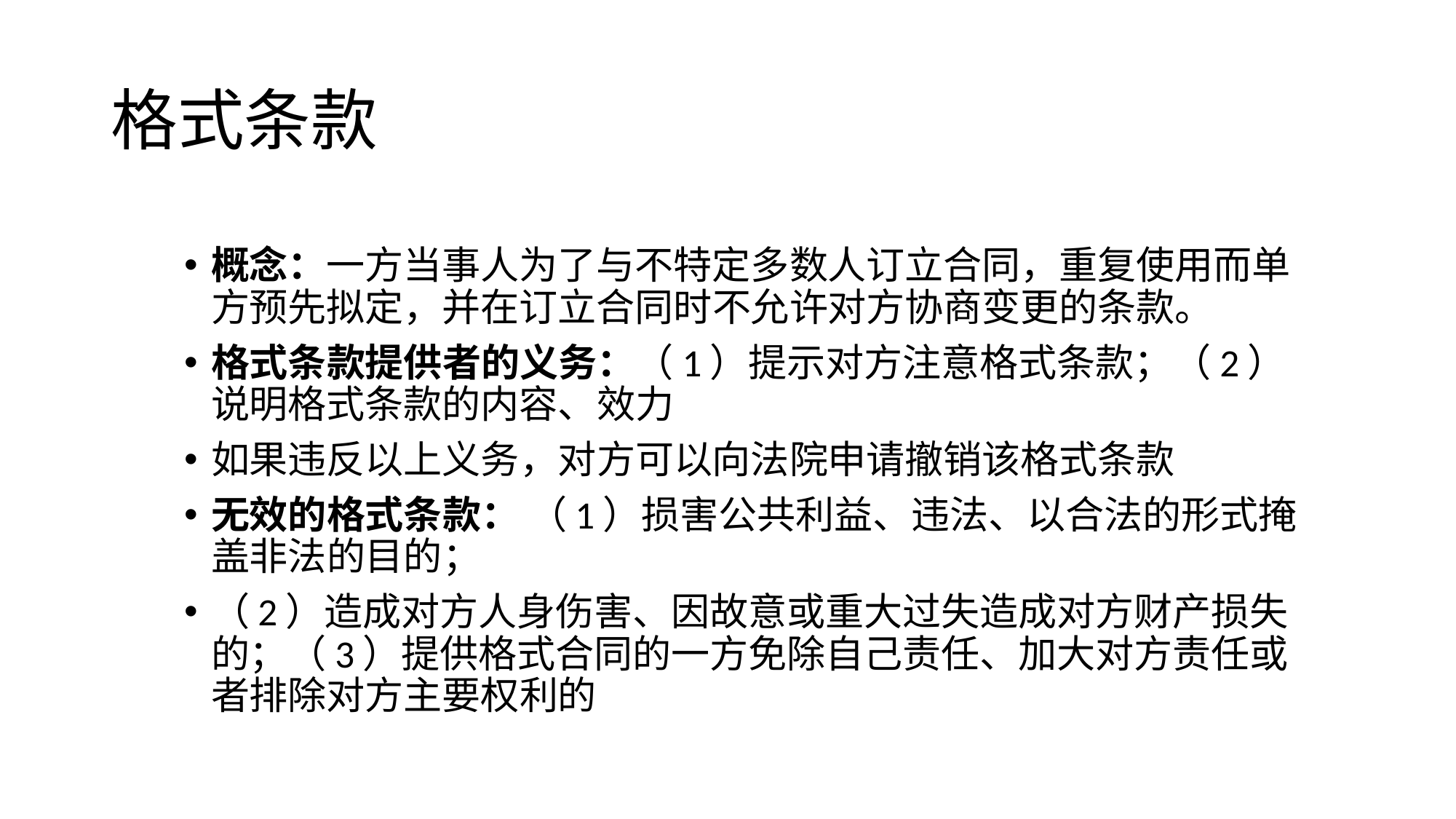

# 格式条款
概念：一方当事人为了与不特定多数人订立合同，重复使用而单方预先拟定，并在订立合同时不允许对方协商变更的条款。
格式条款提供者的义务：（1）提示对方注意格式条款；（2）说明格式条款的内容、效力
如果违反以上义务，对方可以向法院申请撤销该格式条款
无效的格式条款： （1）损害公共利益、违法、以合法的形式掩盖非法的目的；
（2）造成对方人身伤害、因故意或重大过失造成对方财产损失的；（3）提供格式合同的一方免除自己责任、加大对方责任或者排除对方主要权利的